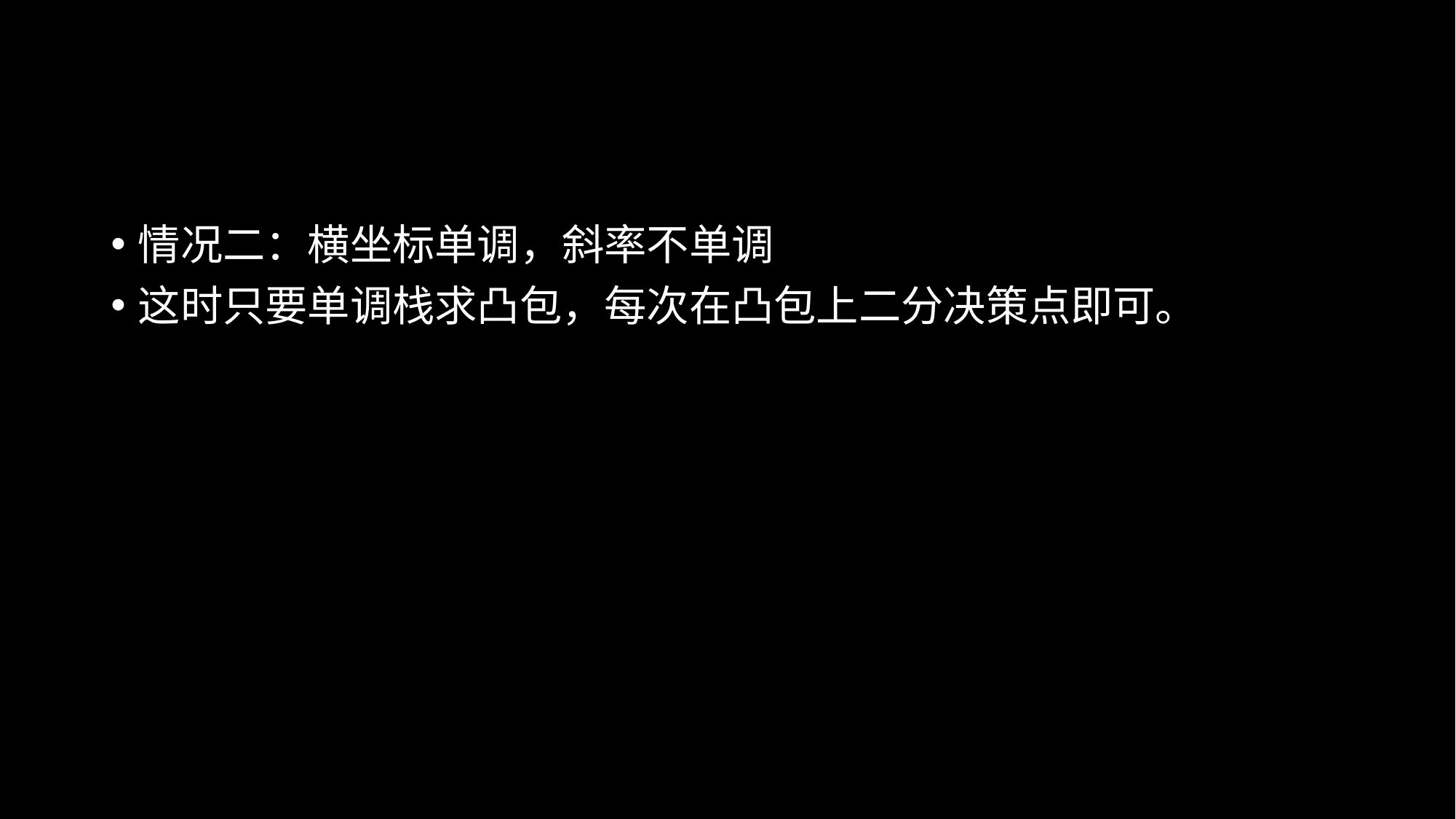

#
情况二：横坐标单调，斜率不单调
这时只要单调栈求凸包，每次在凸包上二分决策点即可。